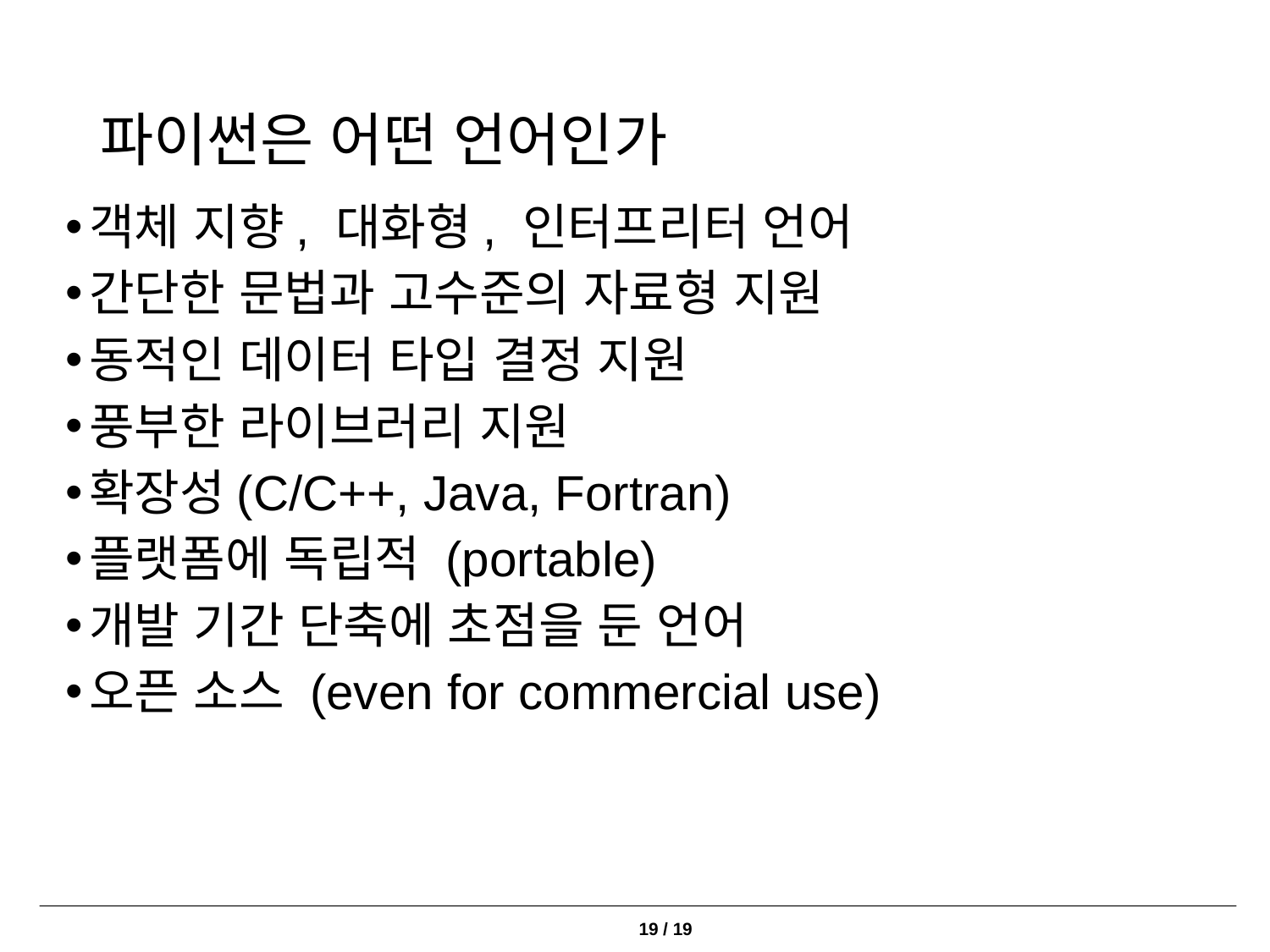

# 파이썬은 어떤 언어인가
객체 지향, 대화형, 인터프리터 언어
간단한 문법과 고수준의 자료형 지원
동적인 데이터 타입 결정 지원
풍부한 라이브러리 지원
확장성(C/C++, Java, Fortran)
플랫폼에 독립적 (portable)
개발 기간 단축에 초점을 둔 언어
오픈 소스 (even for commercial use)